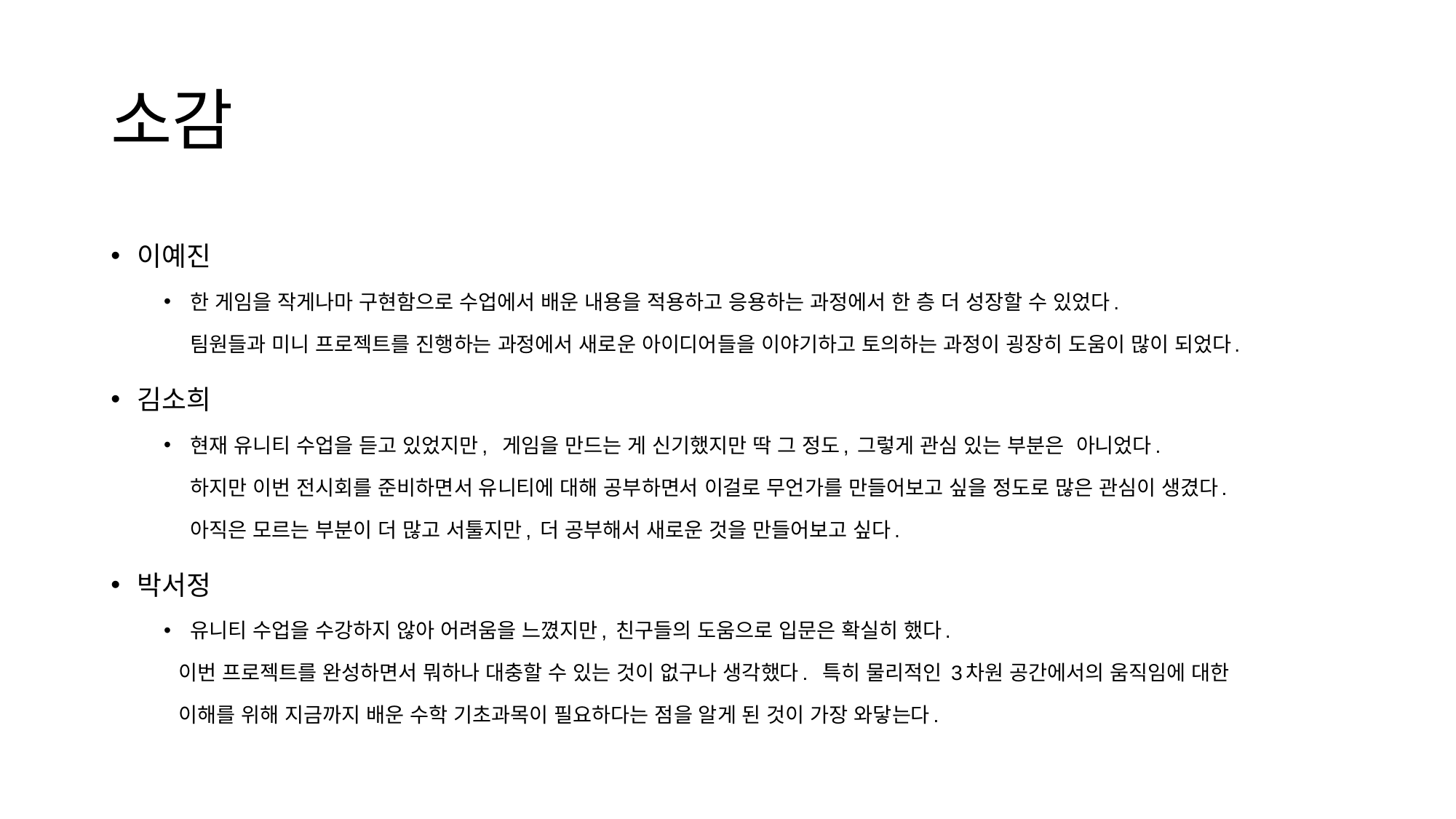

# 소감
이예진
한 게임을 작게나마 구현함으로 수업에서 배운 내용을 적용하고 응용하는 과정에서 한 층 더 성장할 수 있었다.
    팀원들과 미니 프로젝트를 진행하는 과정에서 새로운 아이디어들을 이야기하고 토의하는 과정이 굉장히 도움이 많이 되었다.
김소희
현재 유니티 수업을 듣고 있었지만,  게임을 만드는 게 신기했지만 딱 그 정도, 그렇게 관심 있는 부분은  아니었다.
    하지만 이번 전시회를 준비하면서 유니티에 대해 공부하면서 이걸로 무언가를 만들어보고 싶을 정도로 많은 관심이 생겼다.
    아직은 모르는 부분이 더 많고 서툴지만, 더 공부해서 새로운 것을 만들어보고 싶다.
박서정
유니티 수업을 수강하지 않아 어려움을 느꼈지만, 친구들의 도움으로 입문은 확실히 했다.
  이번 프로젝트를 완성하면서 뭐하나 대충할 수 있는 것이 없구나 생각했다.  특히 물리적인 3차원 공간에서의 움직임에 대한
  이해를 위해 지금까지 배운 수학 기초과목이 필요하다는 점을 알게 된 것이 가장 와닿는다.